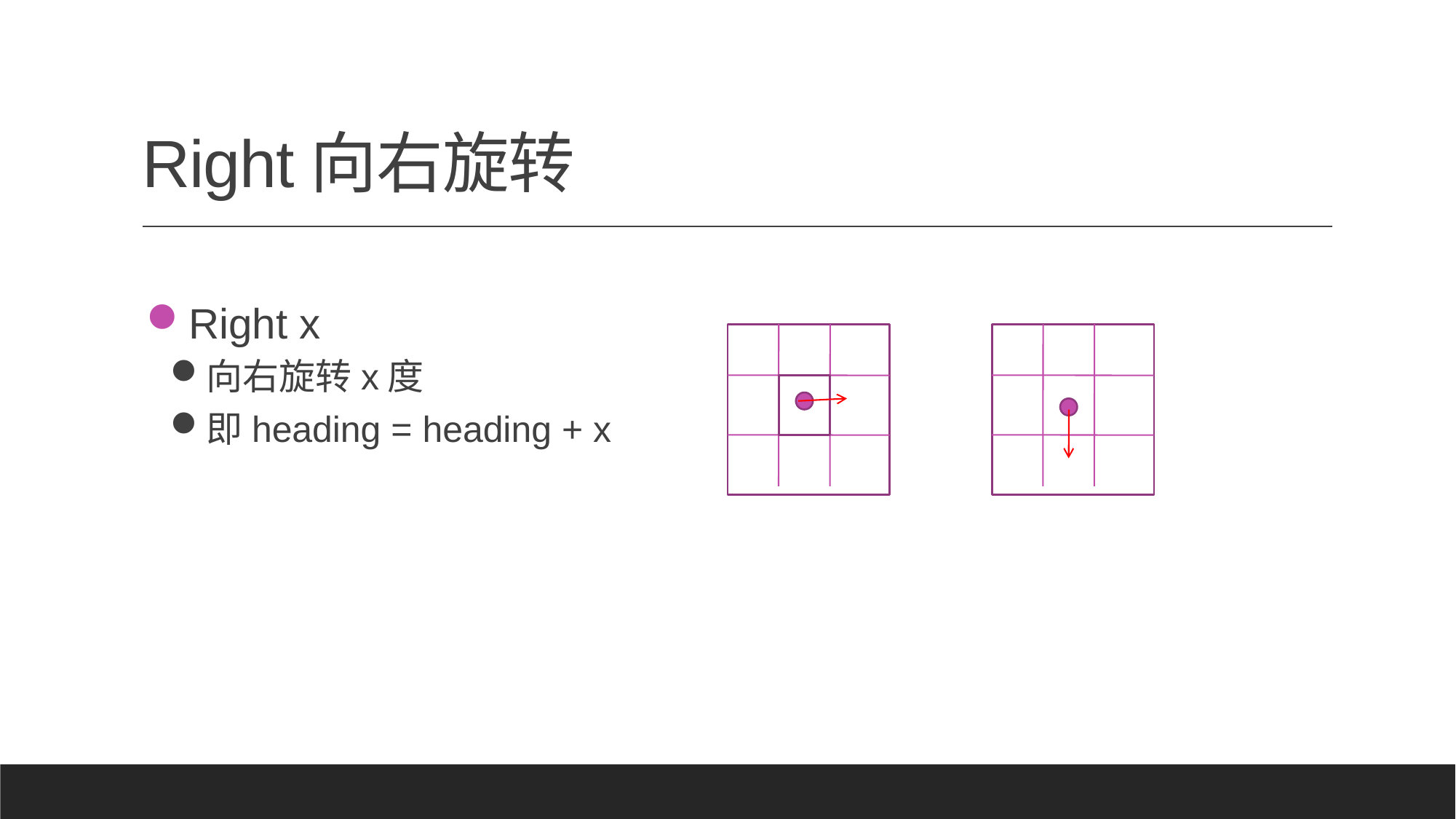

# Right向右旋转
Right x
向右旋转x度
即heading = heading + x